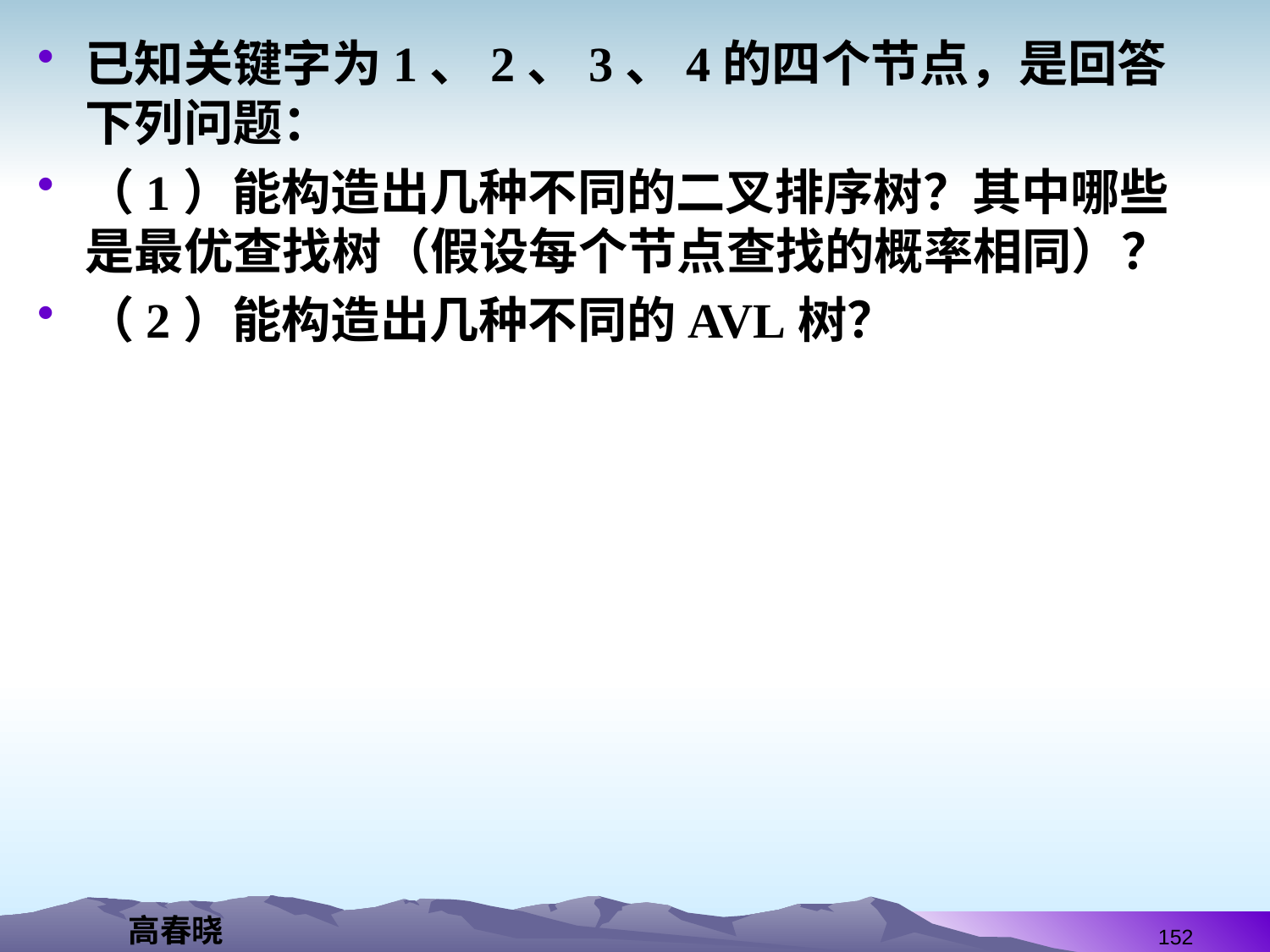

已知关键字为1、2、3、4的四个节点，是回答下列问题：
（1）能构造出几种不同的二叉排序树？其中哪些是最优查找树（假设每个节点查找的概率相同）？
（2）能构造出几种不同的AVL树？

152